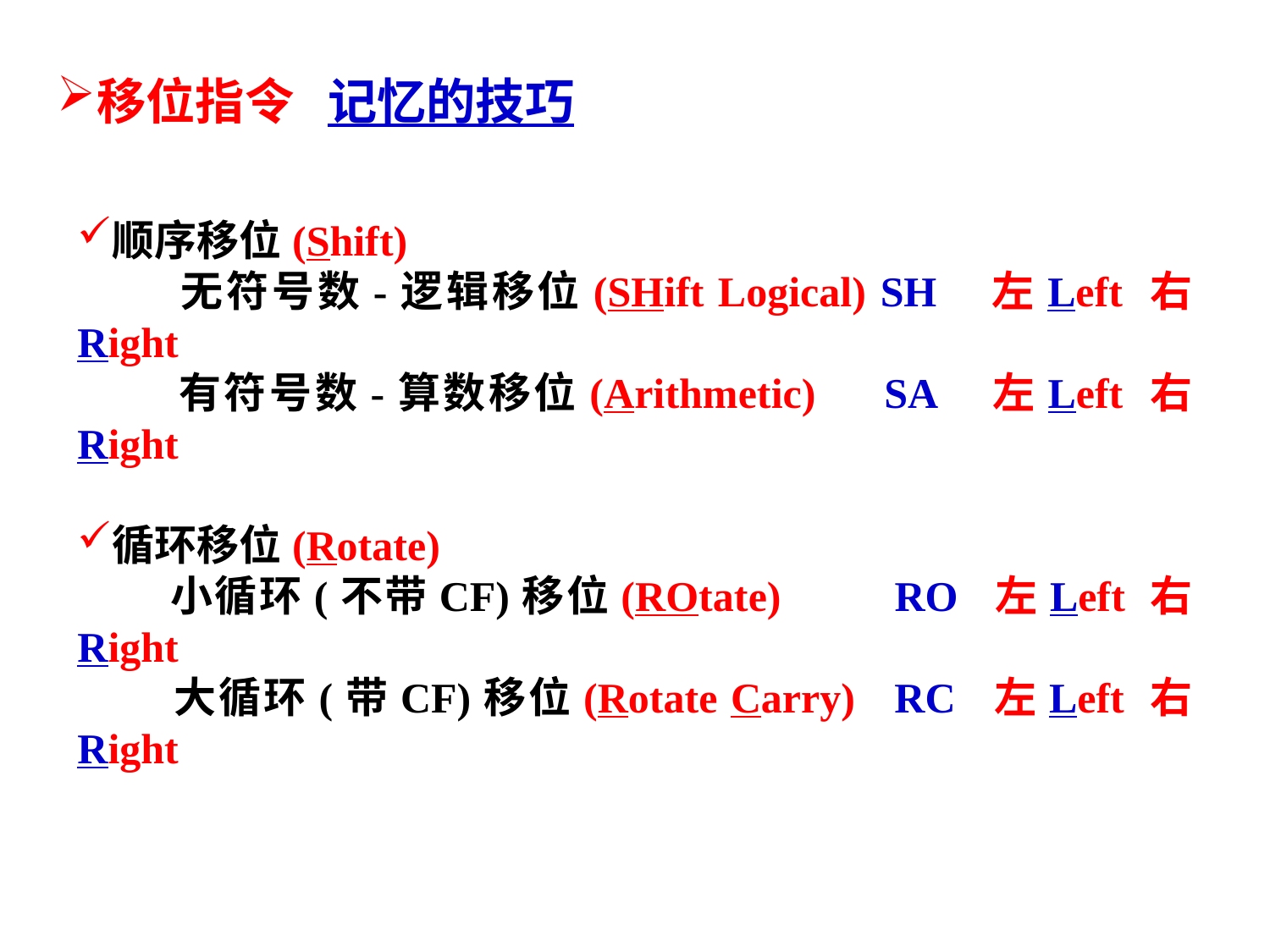

移位指令   记忆的技巧
顺序移位(Shift)
       无符号数-逻辑移位(SHift Logical) SH   左Left 右 Right
       有符号数-算数移位(Arithmetic)     SA   左Left 右 Right

循环移位(Rotate)
       小循环(不带CF)移位(ROtate)         RO  左Left 右 Right
       大循环(带CF)移位(Rotate Carry)   RC  左Left 右 Right